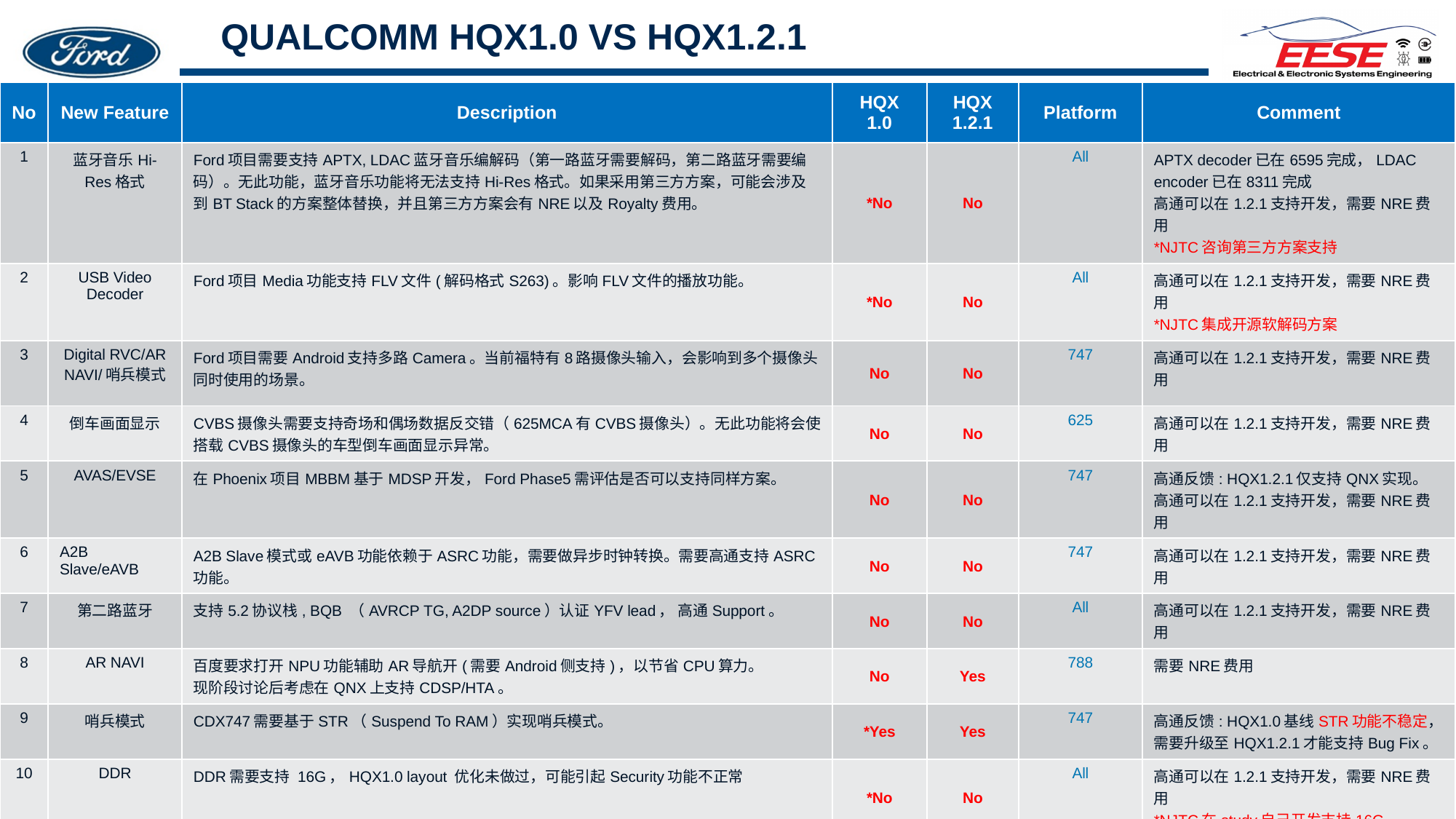

# QUALCOMM HQX1.0 VS HQX1.2.1
| No | New Feature | Description | HQX 1.0 | HQX 1.2.1 | Platform | Comment |
| --- | --- | --- | --- | --- | --- | --- |
| 1 | 蓝牙音乐Hi-Res格式 | Ford项目需要支持APTX, LDAC蓝牙音乐编解码（第一路蓝牙需要解码，第二路蓝牙需要编码）。无此功能，蓝牙音乐功能将无法支持Hi-Res格式。如果采用第三方方案，可能会涉及到BT Stack的方案整体替换，并且第三方方案会有NRE以及Royalty费用。 | \*No | No | All | APTX decoder已在6595完成，LDAC encoder已在8311完成 高通可以在1.2.1支持开发，需要NRE费用 \*NJTC咨询第三方方案支持 |
| 2 | USB Video Decoder | Ford项目Media功能支持FLV文件(解码格式S263)。影响FLV文件的播放功能。 | \*No | No | All | 高通可以在1.2.1支持开发，需要NRE费用 \*NJTC集成开源软解码方案 |
| 3 | Digital RVC/AR NAVI/哨兵模式 | Ford项目需要Android支持多路Camera。当前福特有8路摄像头输入，会影响到多个摄像头同时使用的场景。 | No | No | 747 | 高通可以在1.2.1支持开发，需要NRE费用 |
| 4 | 倒车画面显示 | CVBS摄像头需要支持奇场和偶场数据反交错（625MCA有CVBS摄像头）。无此功能将会使搭载CVBS摄像头的车型倒车画面显示异常。 | No | No | 625 | 高通可以在1.2.1支持开发，需要NRE费用 |
| 5 | AVAS/EVSE | 在Phoenix项目MBBM基于MDSP开发，Ford Phase5需评估是否可以支持同样方案。 | No | No | 747 | 高通反馈: HQX1.2.1仅支持QNX实现。 高通可以在1.2.1支持开发，需要NRE费用 |
| 6 | A2B Slave/eAVB | A2B Slave模式或eAVB功能依赖于ASRC功能，需要做异步时钟转换。需要高通支持ASRC功能。 | No | No | 747 | 高通可以在1.2.1支持开发，需要NRE费用 |
| 7 | 第二路蓝牙 | 支持5.2协议栈, BQB （AVRCP TG, A2DP source）认证YFV lead， 高通Support。 | No | No | All | 高通可以在1.2.1支持开发，需要NRE费用 |
| 8 | AR NAVI | 百度要求打开NPU功能辅助AR导航开(需要Android侧支持)，以节省CPU算力。 现阶段讨论后考虑在QNX上支持CDSP/HTA。 | No | Yes | 788 | 需要NRE费用 |
| 9 | 哨兵模式 | CDX747需要基于STR（Suspend To RAM）实现哨兵模式。 | \*Yes | Yes | 747 | 高通反馈: HQX1.0基线STR功能不稳定，需要升级至HQX1.2.1才能支持Bug Fix。 |
| 10 | DDR | DDR需要支持 16G，HQX1.0 layout 优化未做过，可能引起Security功能不正常 | \*No | No | All | 高通可以在1.2.1支持开发，需要NRE费用 \*NJTC在study自己开发支持16G |
| 11 | Relax | Ford项目需支持Relax功能，目前我们已经基于HQX1.0 DSI Split方式实现（7680 \* 720） | \*Yes | Yes | 707/747/718 | 分辨率超出了高通文档范围，但是我们已经实现，需要高通认可方案的可行性及支持后续的问题修复。 |